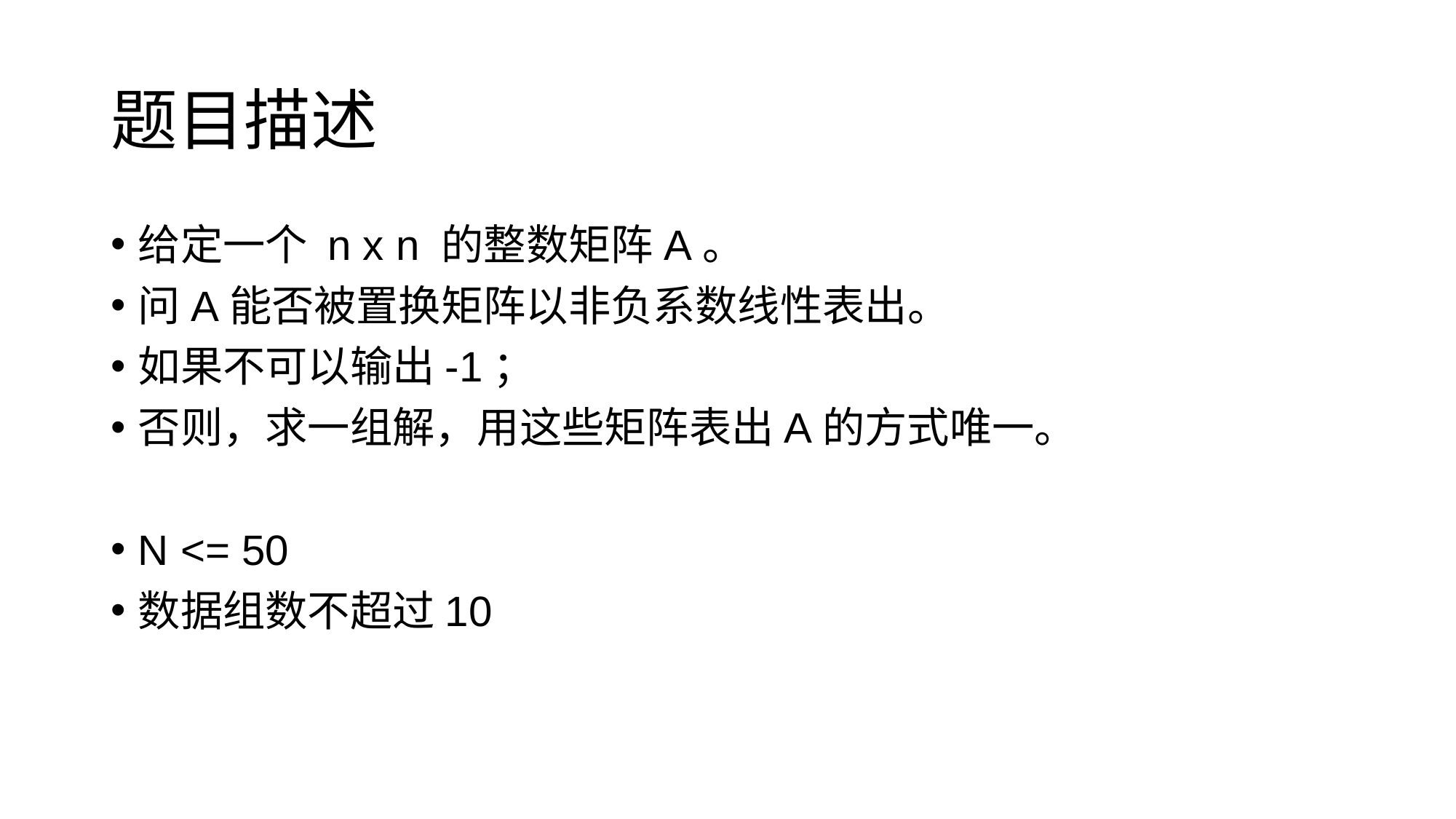

# 题目描述
给定一个 n x n 的整数矩阵A。
问A能否被置换矩阵以非负系数线性表出。
如果不可以输出-1；
否则，求一组解，用这些矩阵表出A的方式唯一。

N <= 50
数据组数不超过10